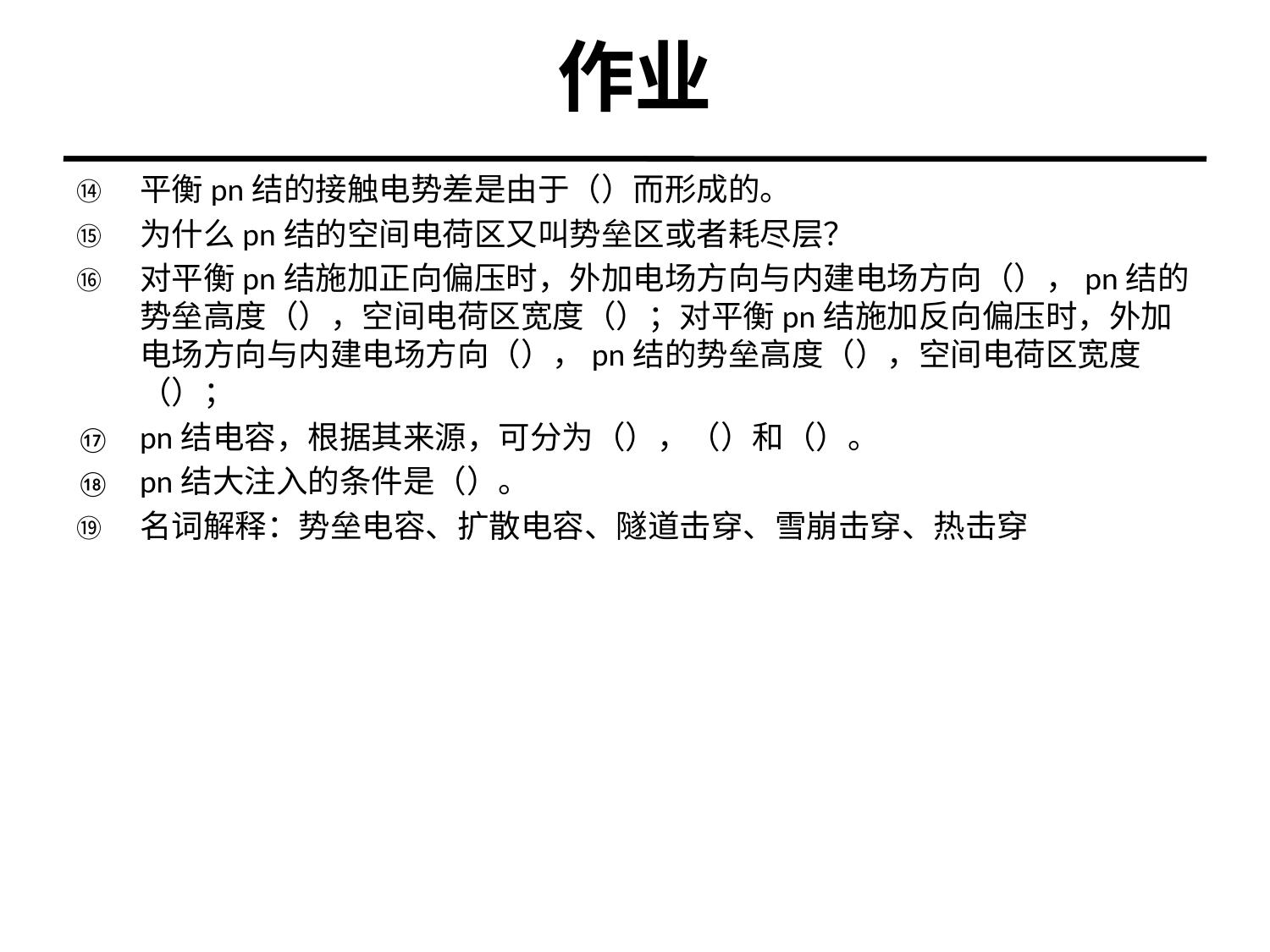

# 作业
平衡pn结的接触电势差是由于（）而形成的。
为什么pn结的空间电荷区又叫势垒区或者耗尽层？
对平衡pn结施加正向偏压时，外加电场方向与内建电场方向（），pn结的势垒高度（），空间电荷区宽度（）；对平衡pn结施加反向偏压时，外加电场方向与内建电场方向（），pn结的势垒高度（），空间电荷区宽度（）；
pn结电容，根据其来源，可分为（），（）和（）。
pn结大注入的条件是（）。
名词解释：势垒电容、扩散电容、隧道击穿、雪崩击穿、热击穿